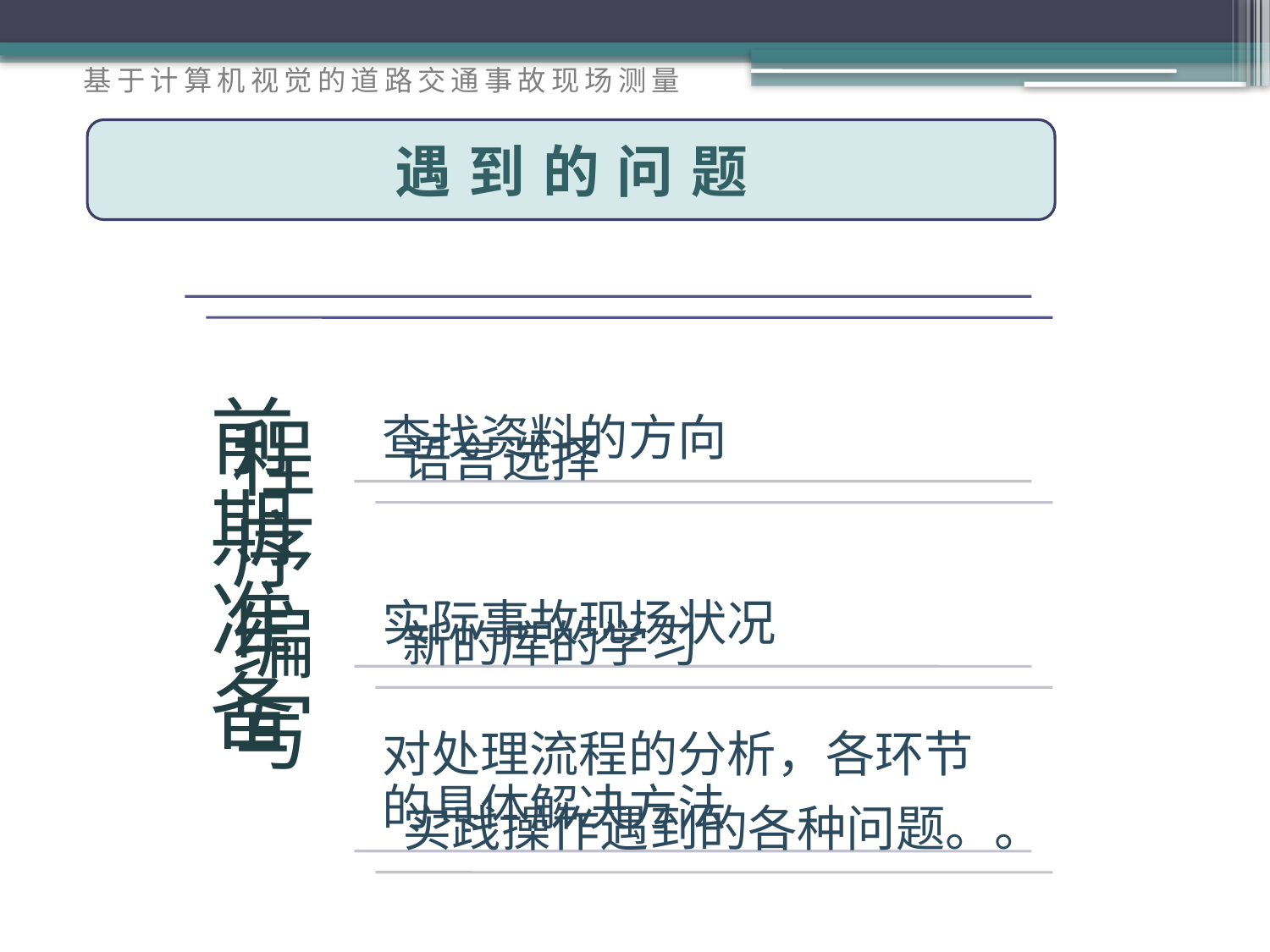

基于计算机视觉的道路交通事故现场测量
遇到的问题
前期准备
查找资料的方向
实际事故现场状况
对处理流程的分析，各环节的具体解决方法
程序编写
语言选择
新的库的学习
实践操作遇到的各种问题。。